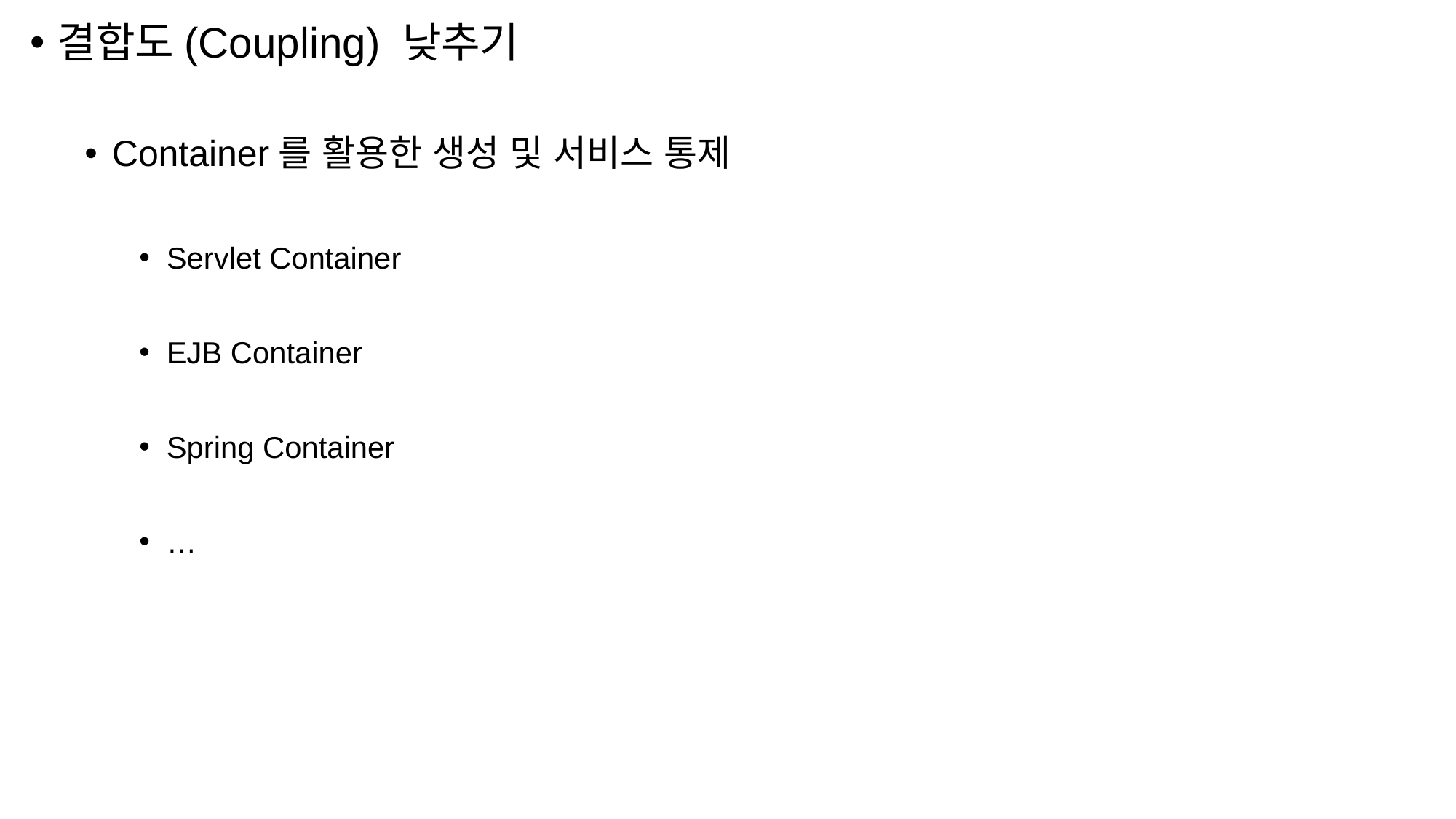

결합도(Coupling) 낮추기

Container를 활용한 생성 및 서비스 통제

Servlet Container

EJB Container

Spring Container

…